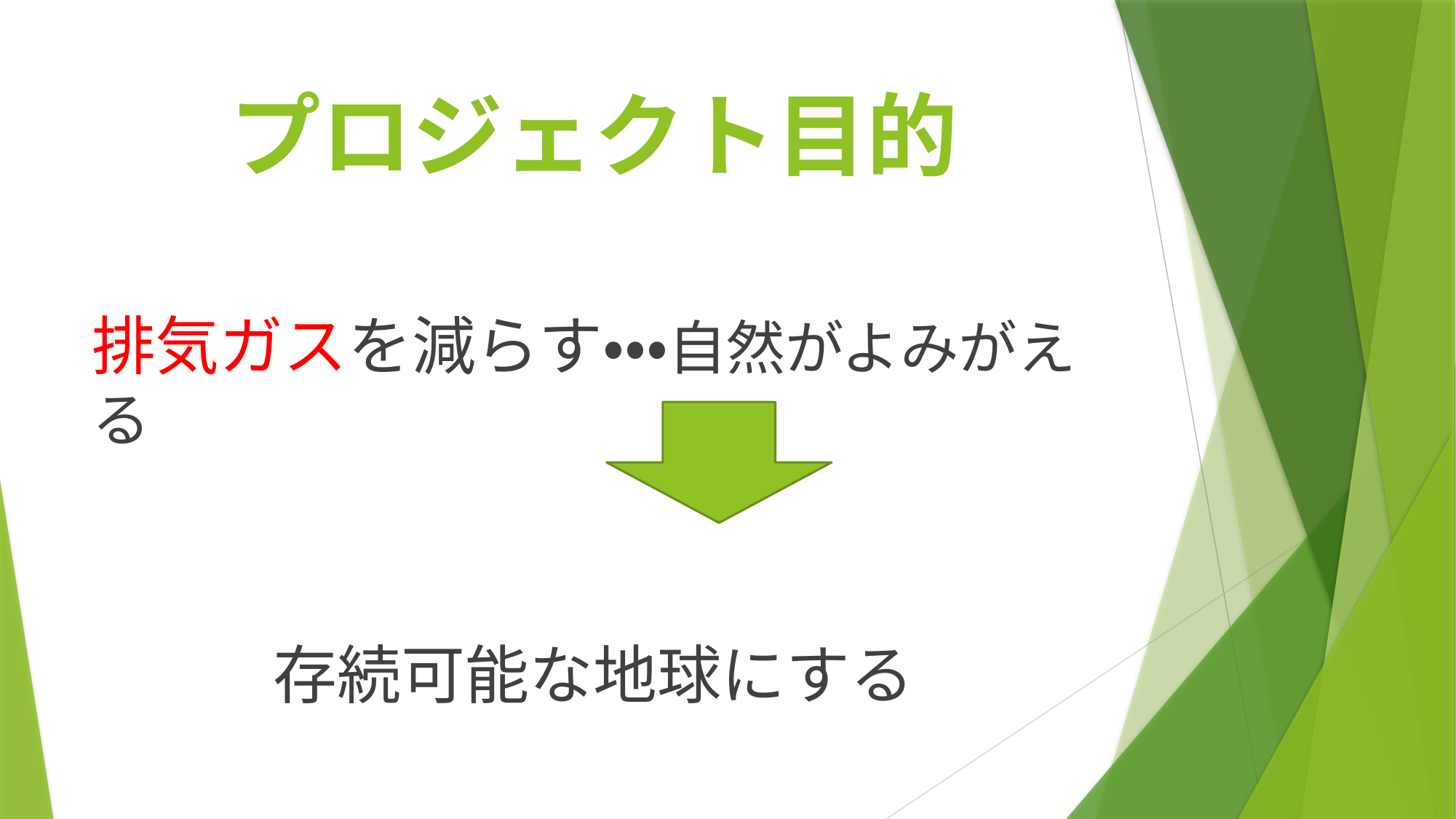

# プロジェクト目的

排気ガスを減らす・・・自然がよみがえる

存続可能な地球にする